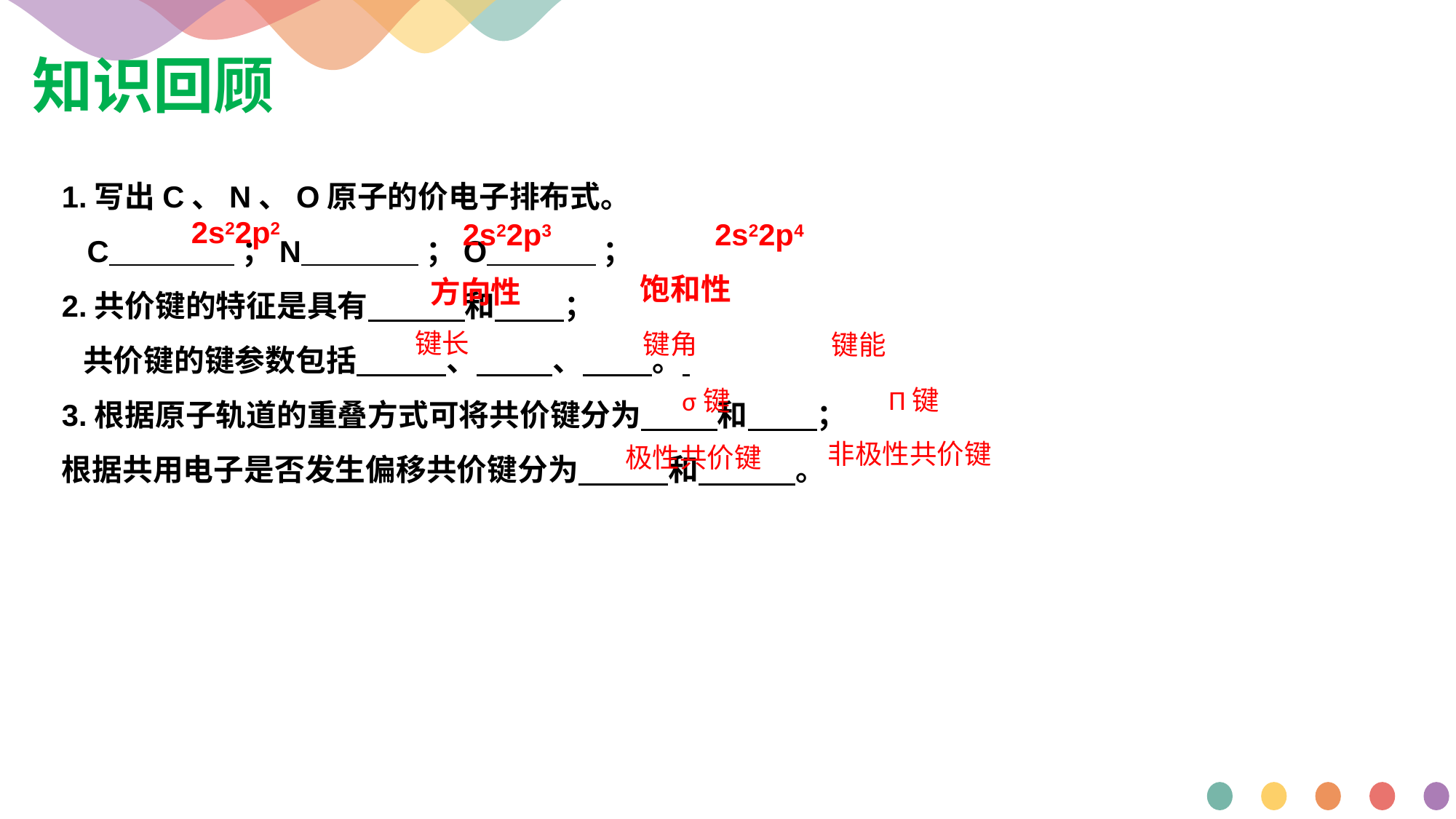

知识回顾
1.写出C、N、O原子的价电子排布式。
   C               ；N              ；O             ；
2.共价键的特征是具有              和          ；
  共价键的键参数包括             、           、          。
3.根据原子轨道的重叠方式可将共价键分为           和          ；
根据共用电子是否发生偏移共价键分为             和              。
2s22p2
2s22p3
2s22p4
饱和性
方向性
键长
键角
键能
Π键
σ键
非极性共价键
极性共价键